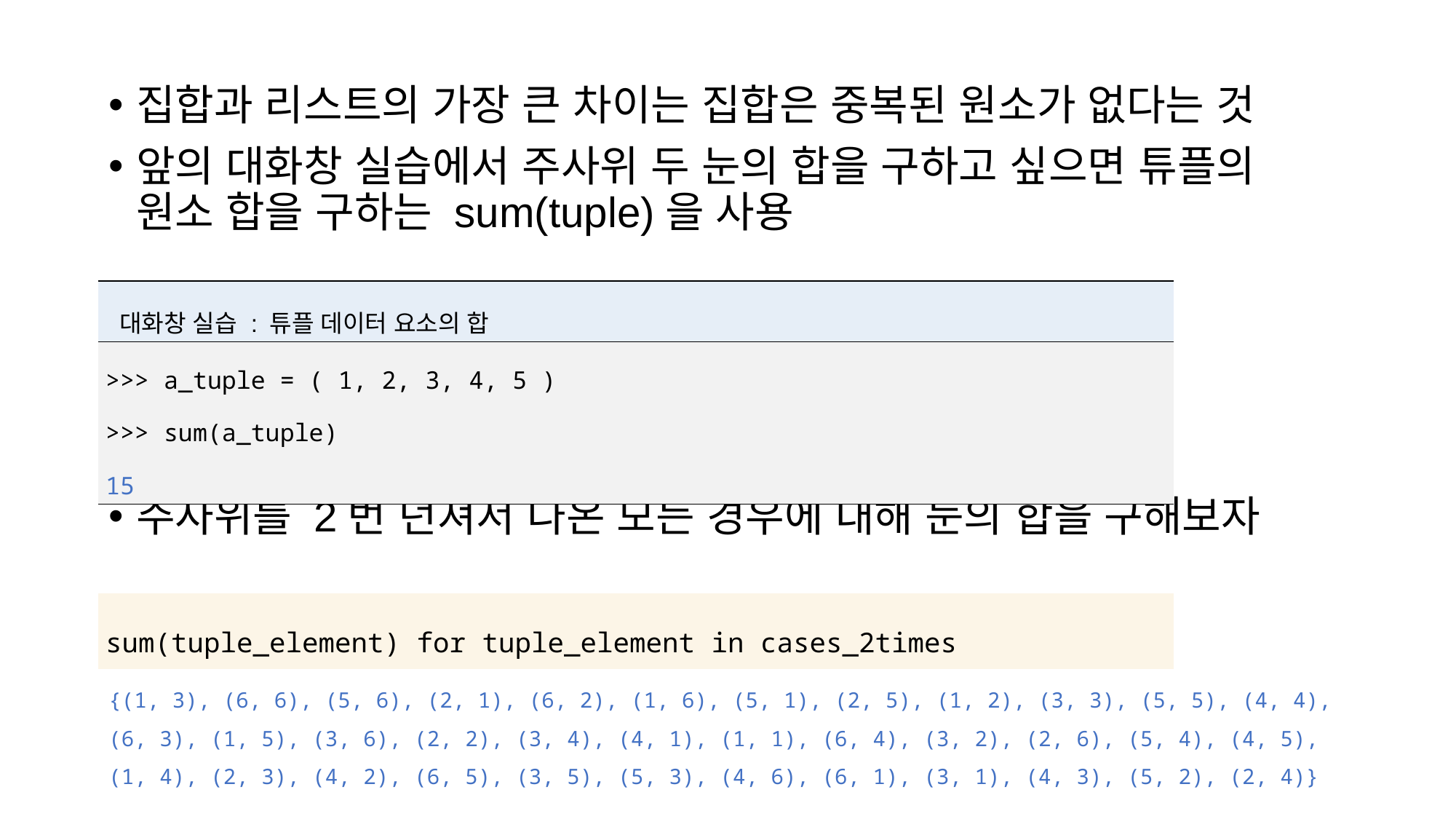

집합과 리스트의 가장 큰 차이는 집합은 중복된 원소가 없다는 것
앞의 대화창 실습에서 주사위 두 눈의 합을 구하고 싶으면 튜플의 원소 합을 구하는 sum(tuple)을 사용

주사위를 2번 던져서 나온 모든 경우에 대해 눈의 합을 구해보자

| 대화창 실습 : 튜플 데이터 요소의 합 |
| --- |
| >>> a\_tuple = ( 1, 2, 3, 4, 5 ) >>> sum(a\_tuple) 15 |
| sum(tuple\_element) for tuple\_element in cases\_2times |
| --- |
{(1, 3), (6, 6), (5, 6), (2, 1), (6, 2), (1, 6), (5, 1), (2, 5), (1, 2), (3, 3), (5, 5), (4, 4), (6, 3), (1, 5), (3, 6), (2, 2), (3, 4), (4, 1), (1, 1), (6, 4), (3, 2), (2, 6), (5, 4), (4, 5), (1, 4), (2, 3), (4, 2), (6, 5), (3, 5), (5, 3), (4, 6), (6, 1), (3, 1), (4, 3), (5, 2), (2, 4)}